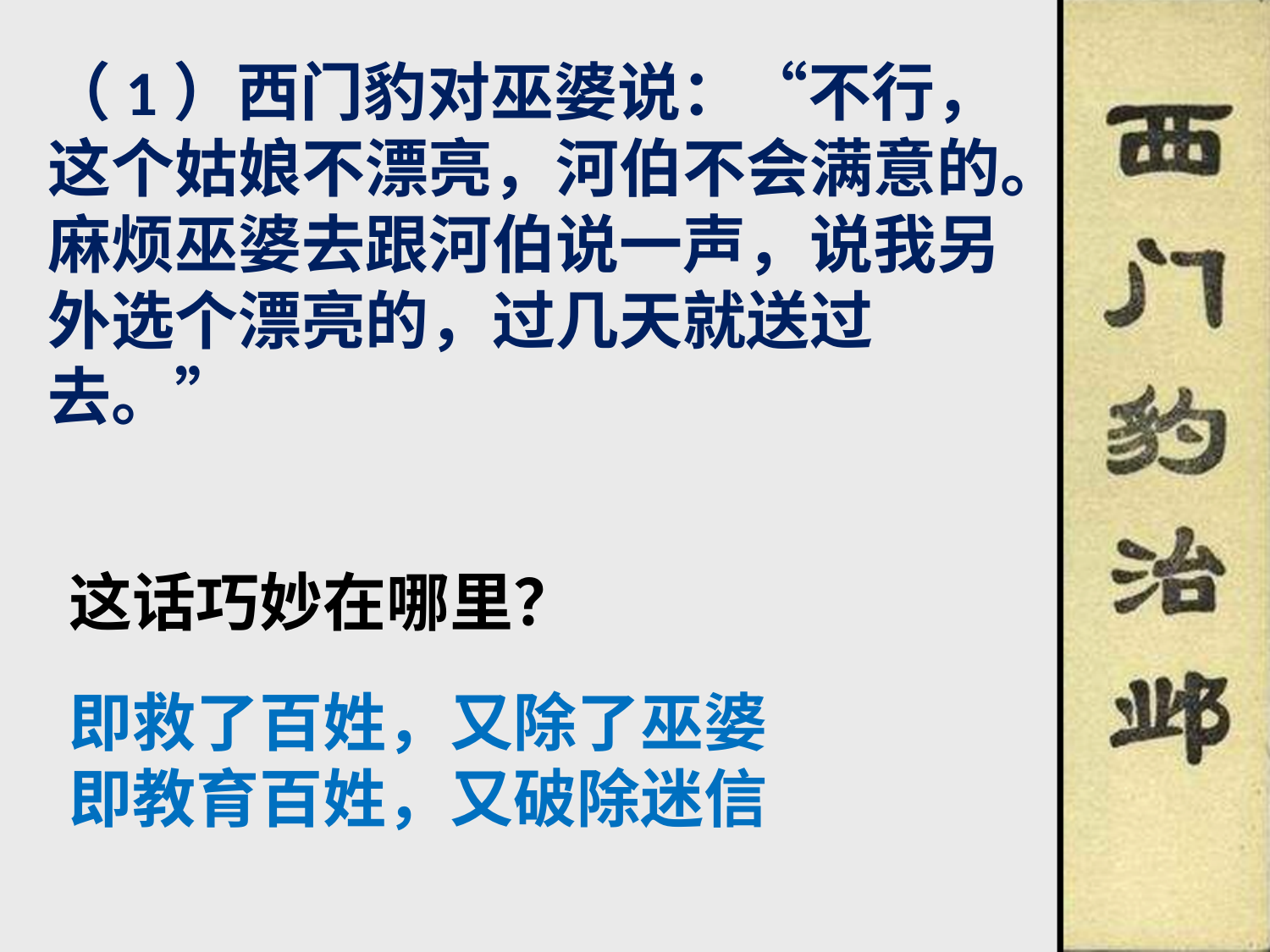

（1）西门豹对巫婆说：“不行，这个姑娘不漂亮，河伯不会满意的。麻烦巫婆去跟河伯说一声，说我另外选个漂亮的，过几天就送过去。”
这话巧妙在哪里？
即救了百姓，又除了巫婆
即教育百姓，又破除迷信